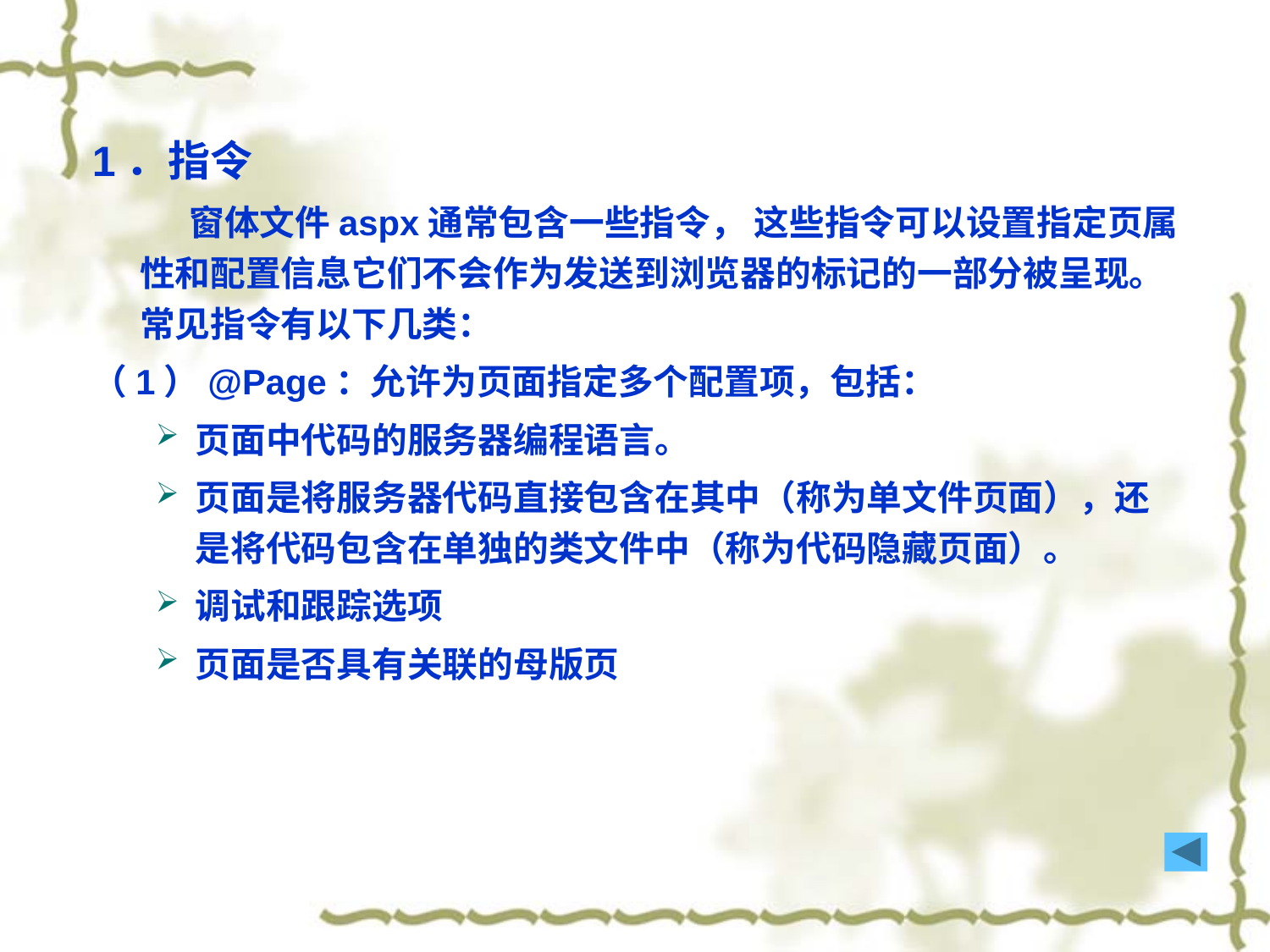

1．指令
           窗体文件aspx通常包含一些指令， 这些指令可以设置指定页属性和配置信息它们不会作为发送到浏览器的标记的一部分被呈现。常见指令有以下几类：
（1）@Page：允许为页面指定多个配置项，包括：
页面中代码的服务器编程语言。
页面是将服务器代码直接包含在其中（称为单文件页面），还是将代码包含在单独的类文件中（称为代码隐藏页面）。
调试和跟踪选项
页面是否具有关联的母版页